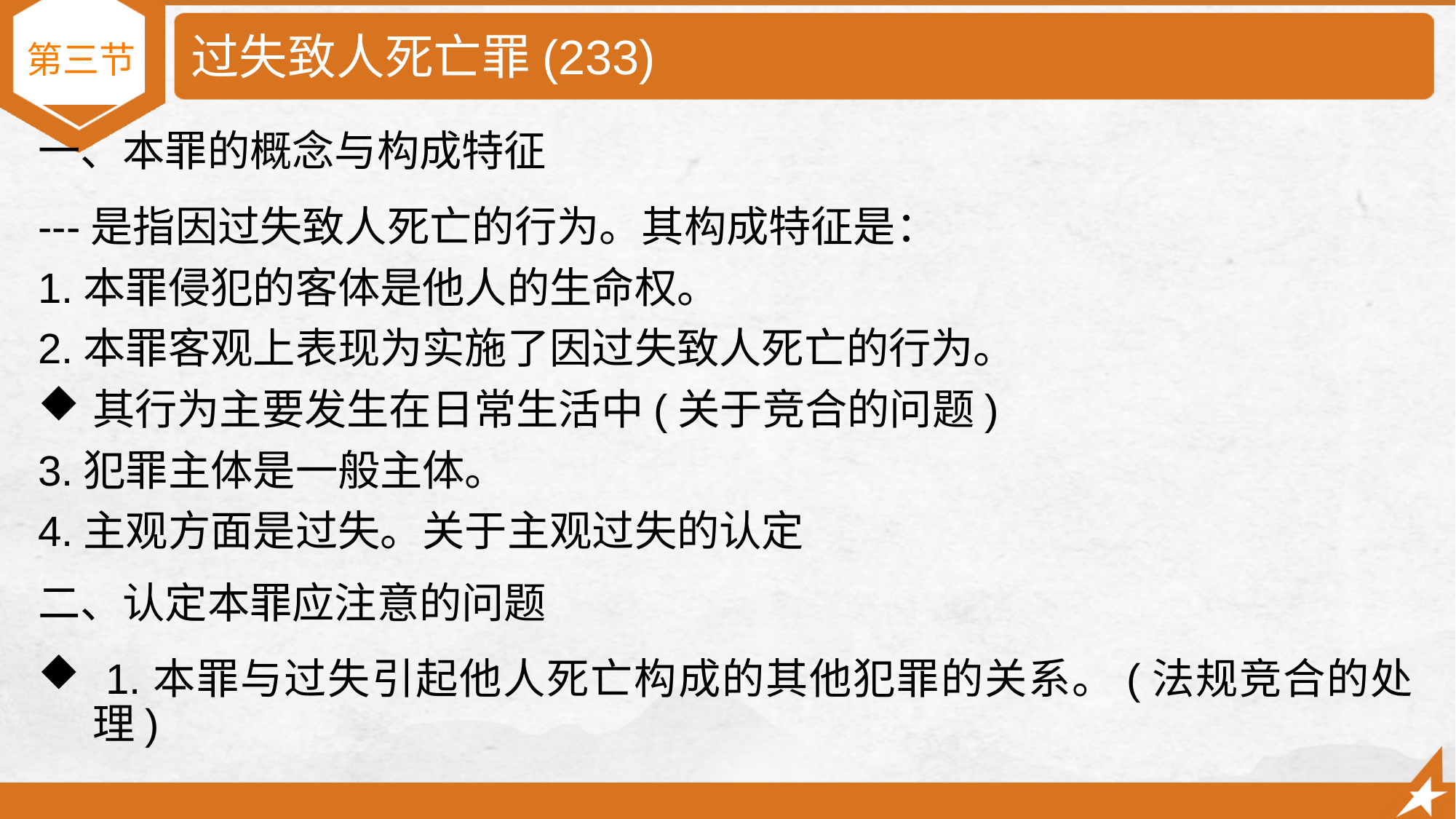

# 过失致人死亡罪(233)
第三节
一、本罪的概念与构成特征
---是指因过失致人死亡的行为。其构成特征是：
1.本罪侵犯的客体是他人的生命权。
2.本罪客观上表现为实施了因过失致人死亡的行为。
其行为主要发生在日常生活中(关于竞合的问题)
3.犯罪主体是一般主体。
4.主观方面是过失。关于主观过失的认定
二、认定本罪应注意的问题
 1.本罪与过失引起他人死亡构成的其他犯罪的关系。(法规竞合的处理)